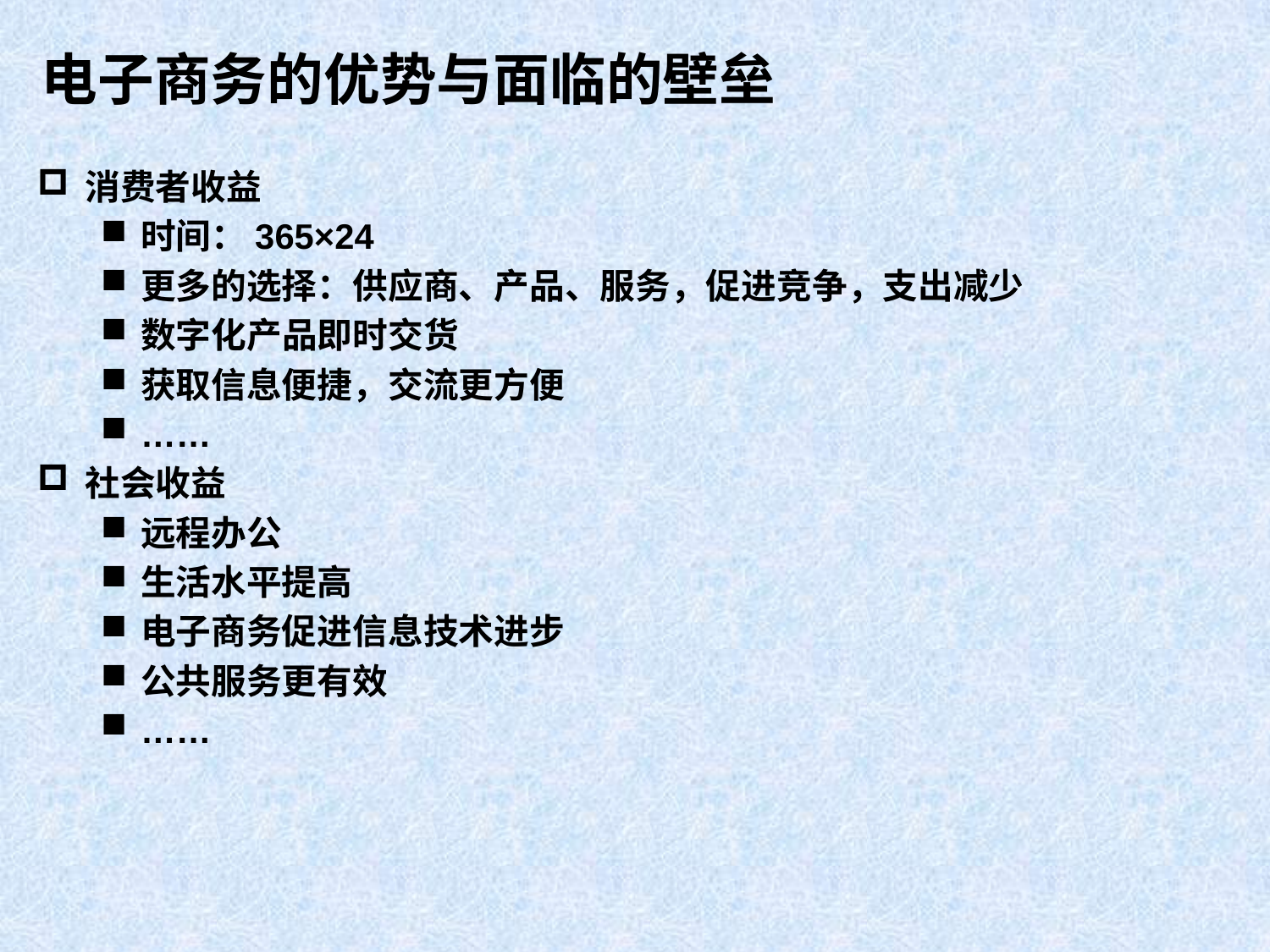

# 电子商务的优势与面临的壁垒
消费者收益
时间：365×24
更多的选择：供应商、产品、服务，促进竞争，支出减少
数字化产品即时交货
获取信息便捷，交流更方便
……
社会收益
远程办公
生活水平提高
电子商务促进信息技术进步
公共服务更有效
……